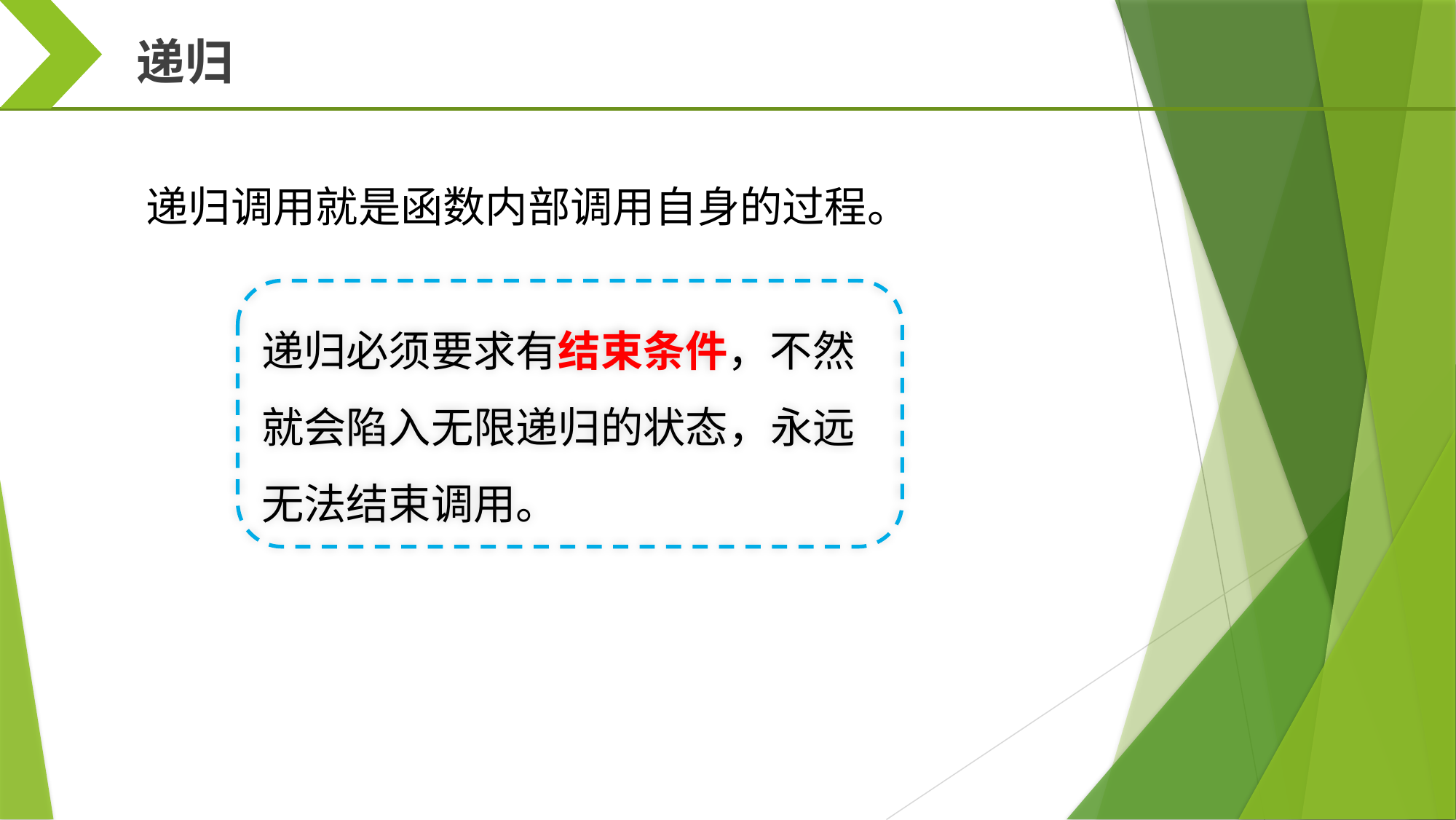

递归
递归调用就是函数内部调用自身的过程。
递归必须要求有结束条件，不然就会陷入无限递归的状态，永远无法结束调用。